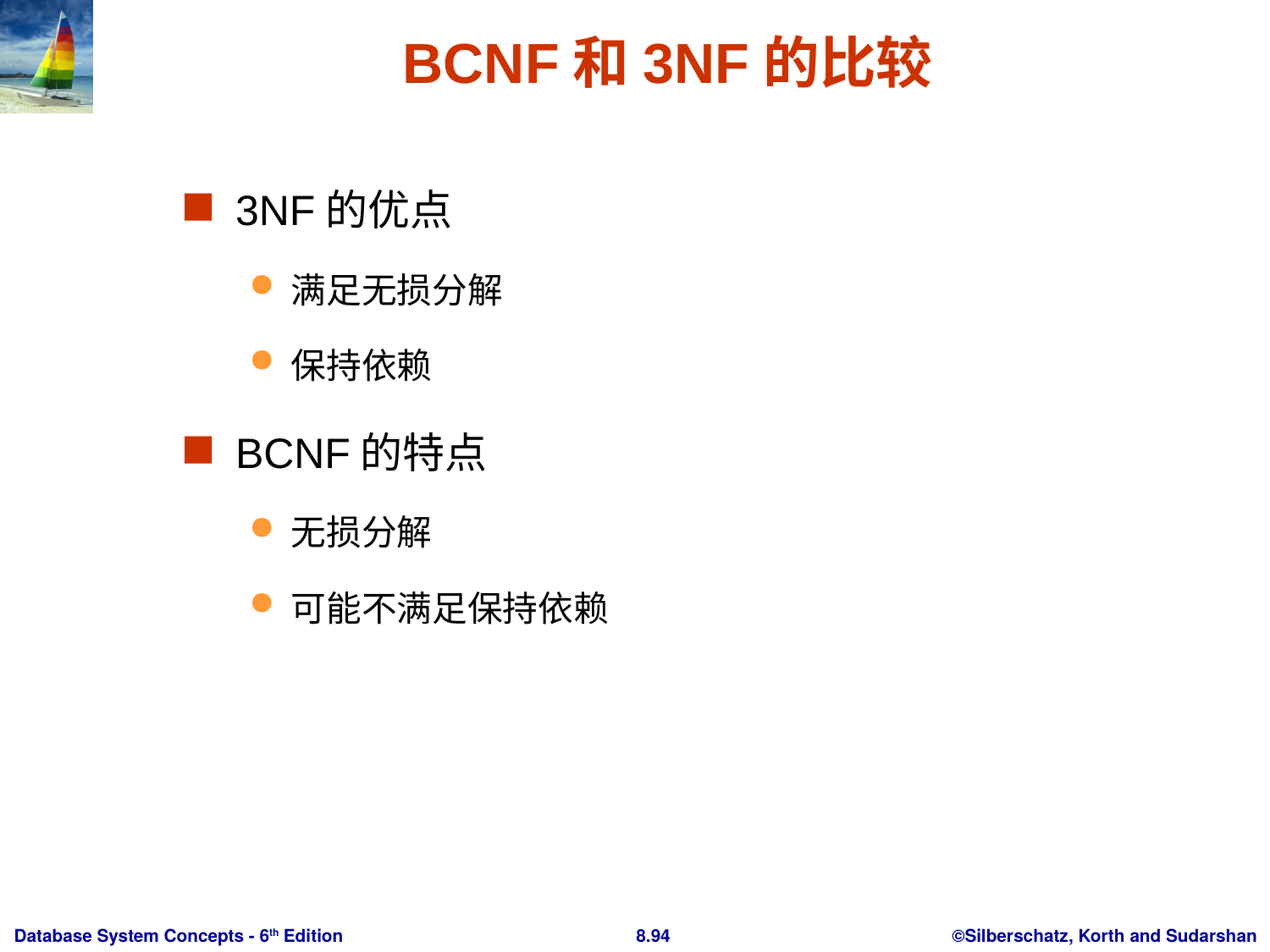

# BCNF和3NF的比较
3NF的优点
满足无损分解
保持依赖
BCNF的特点
无损分解
可能不满足保持依赖